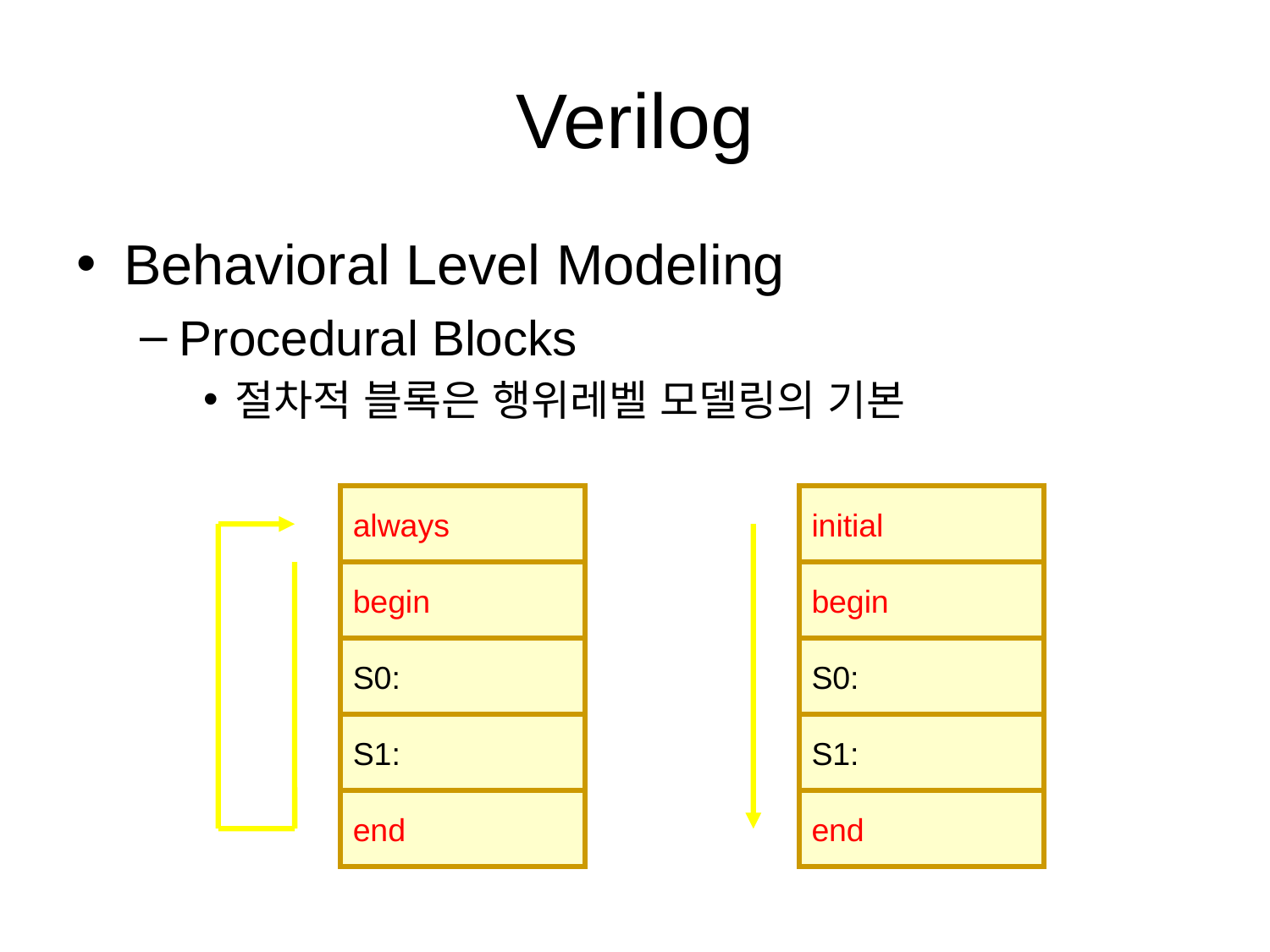

# Verilog
Behavioral Level Modeling
Procedural Blocks
절차적 블록은 행위레벨 모델링의 기본

always
initial

begin
begin
S0:
S0:
S1:
S1:
end
end